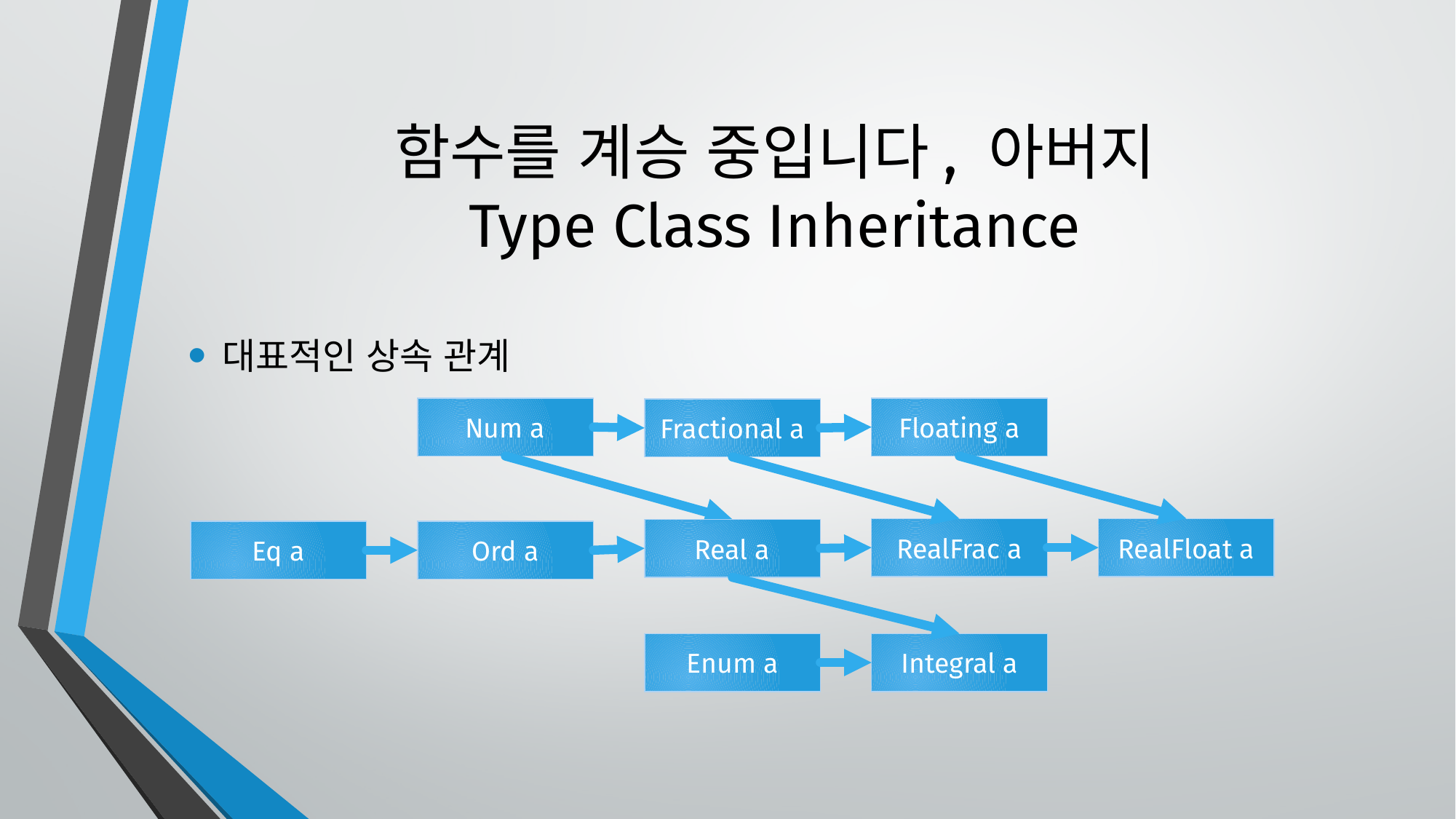

# 함수를 계승 중입니다, 아버지 Type Class Inheritance
대표적인 상속 관계

Num a
Floating a
Fractional a
RealFrac a
RealFloat a
Real a
Eq a
Ord a
Enum a
Integral a